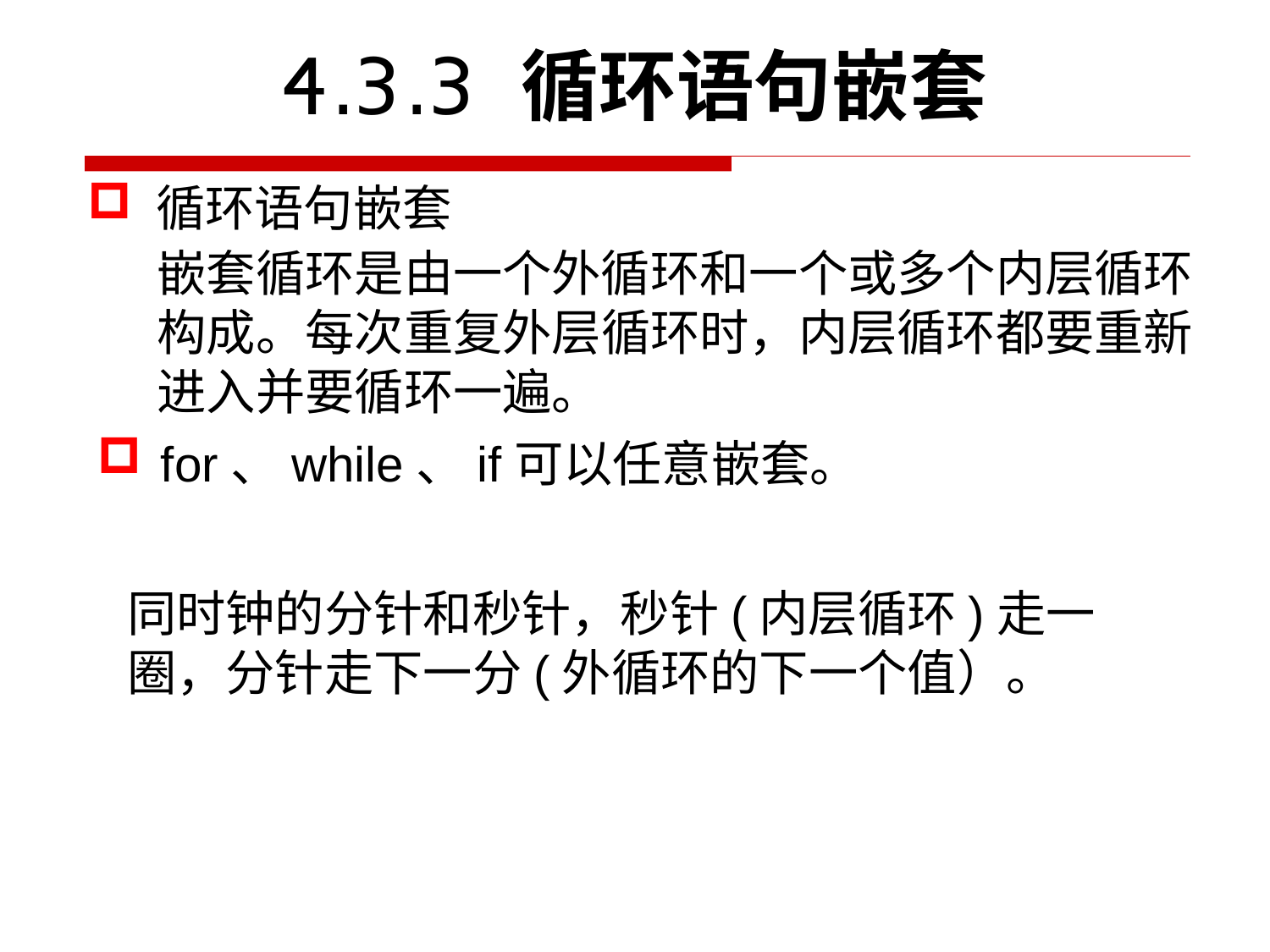

4.3.3 循环语句嵌套
 循环语句嵌套
嵌套循环是由一个外循环和一个或多个内层循环构成。每次重复外层循环时，内层循环都要重新进入并要循环一遍。
for、while、if可以任意嵌套。
同时钟的分针和秒针，秒针(内层循环)走一圈，分针走下一分(外循环的下一个值）。